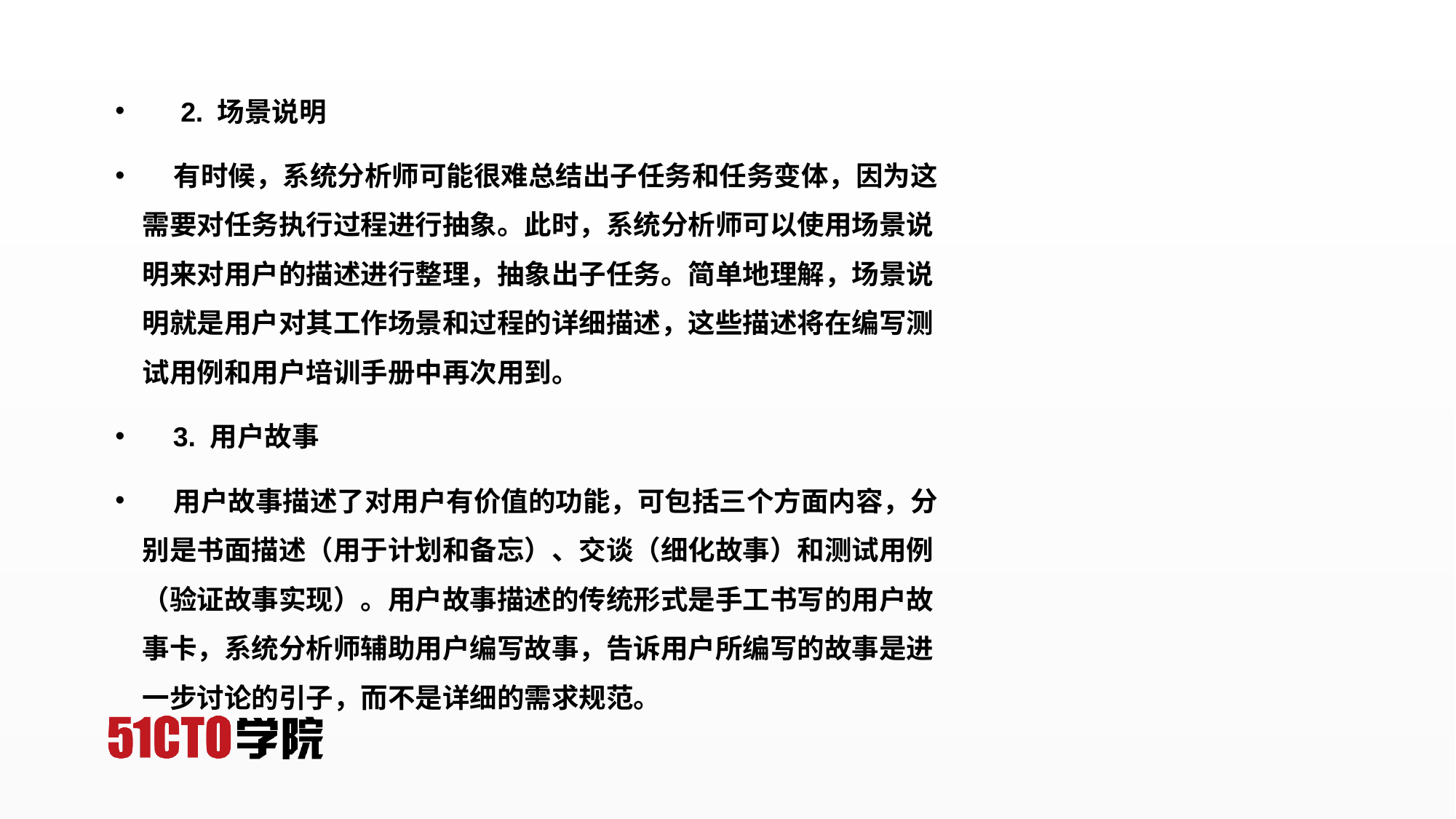

2. 场景说明
    有时候，系统分析师可能很难总结出子任务和任务变体，因为这需要对任务执行过程进行抽象。此时，系统分析师可以使用场景说明来对用户的描述进行整理，抽象出子任务。简单地理解，场景说明就是用户对其工作场景和过程的详细描述，这些描述将在编写测试用例和用户培训手册中再次用到。
    3. 用户故事
    用户故事描述了对用户有价值的功能，可包括三个方面内容，分别是书面描述（用于计划和备忘）、交谈（细化故事）和测试用例（验证故事实现）。用户故事描述的传统形式是手工书写的用户故事卡，系统分析师辅助用户编写故事，告诉用户所编写的故事是进一步讨论的引子，而不是详细的需求规范。